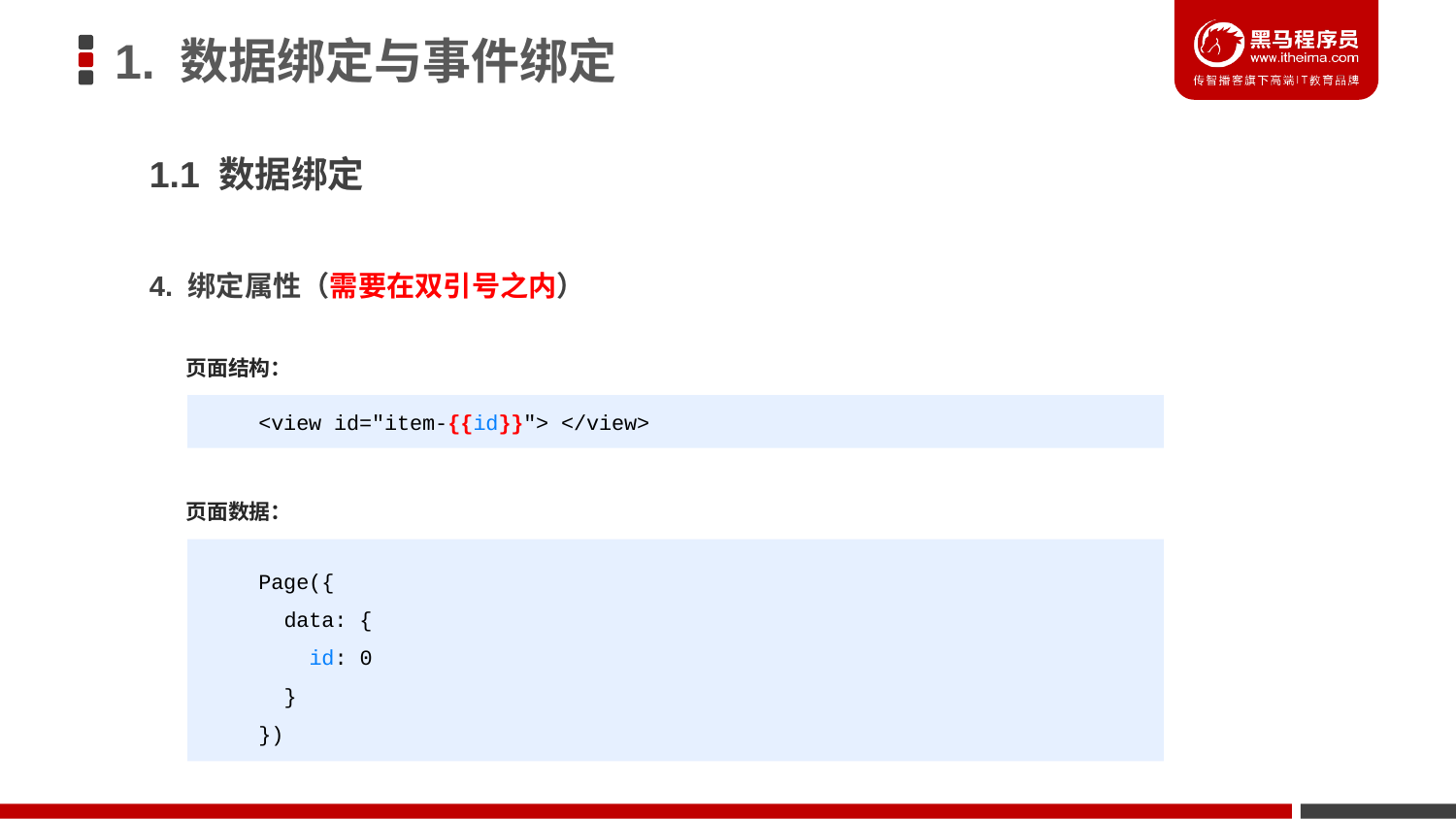

# 1. 数据绑定与事件绑定
1.1 数据绑定
4. 绑定属性（需要在双引号之内）
页面结构：

<view id="item-{{id}}"> </view>
页面数据：

Page({
  data: {
    id: 0
  }
})